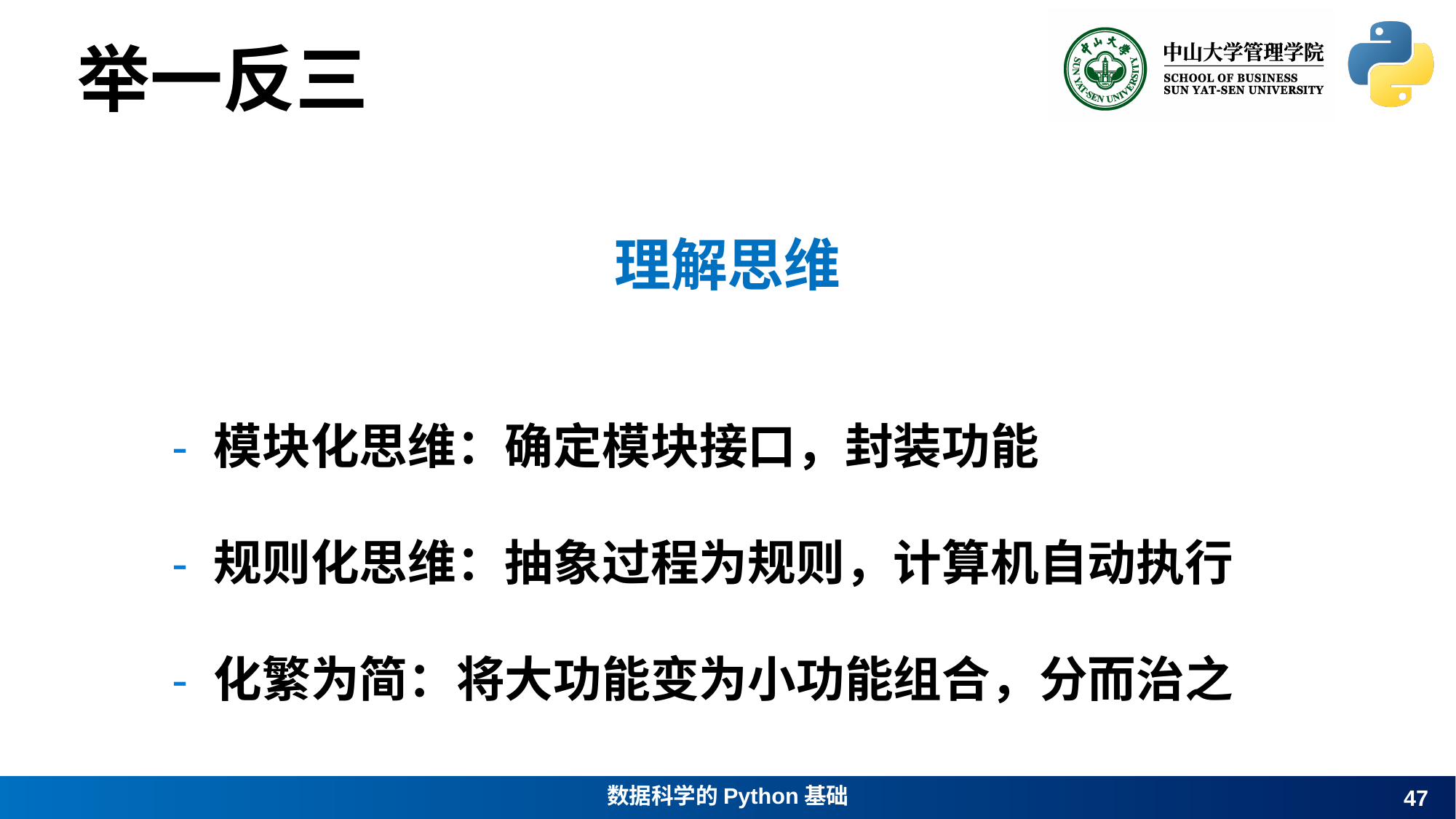

举一反三
理解思维
            - 模块化思维：确定模块接口，封装功能
            - 规则化思维：抽象过程为规则，计算机自动执行
            - 化繁为简：将大功能变为小功能组合，分而治之